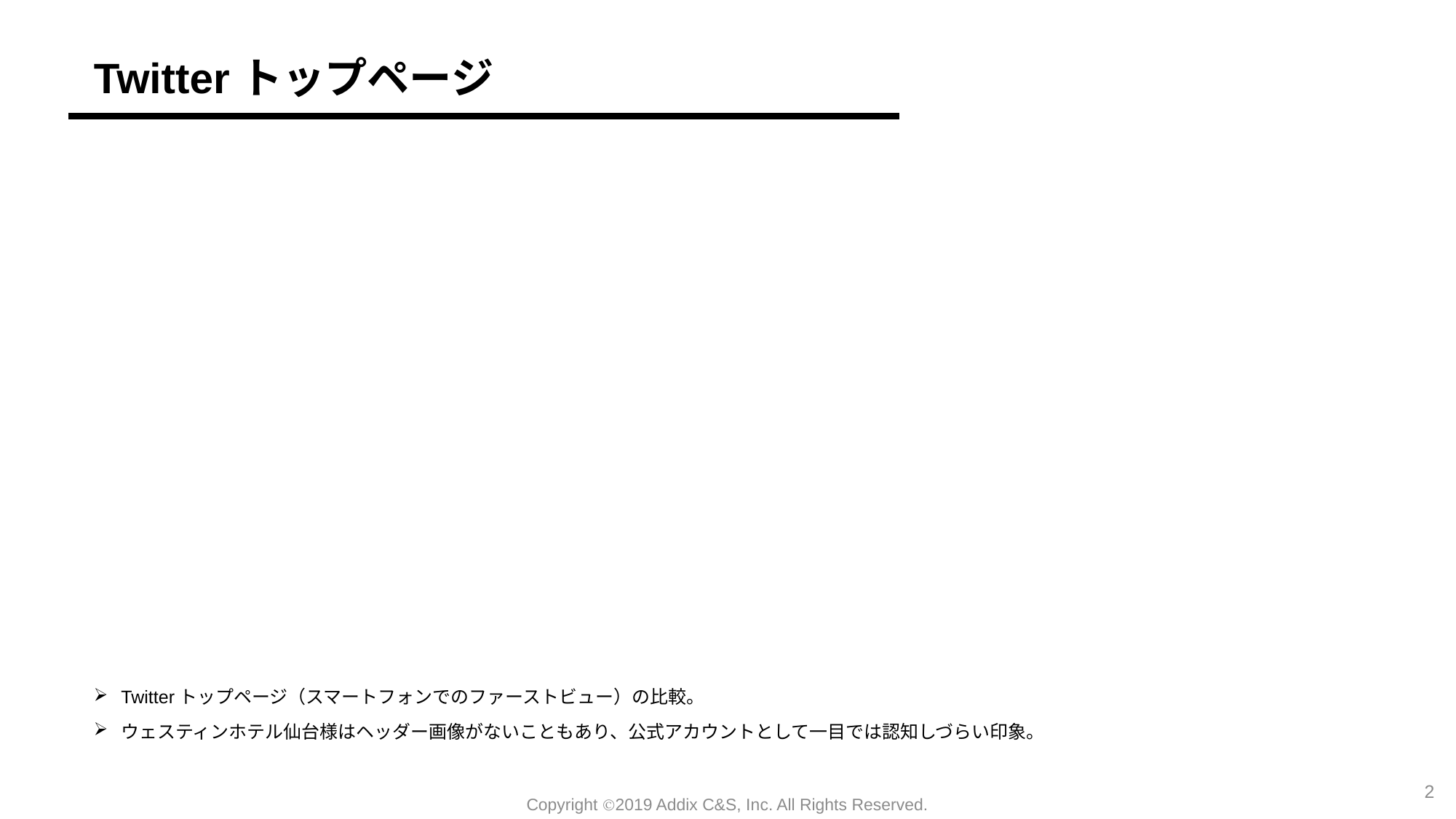

# Twitterトップページ

Twitterトップページ（スマートフォンでのファーストビュー）の比較。
ウェスティンホテル仙台様はヘッダー画像がないこともあり、公式アカウントとして一目では認知しづらい印象。
2